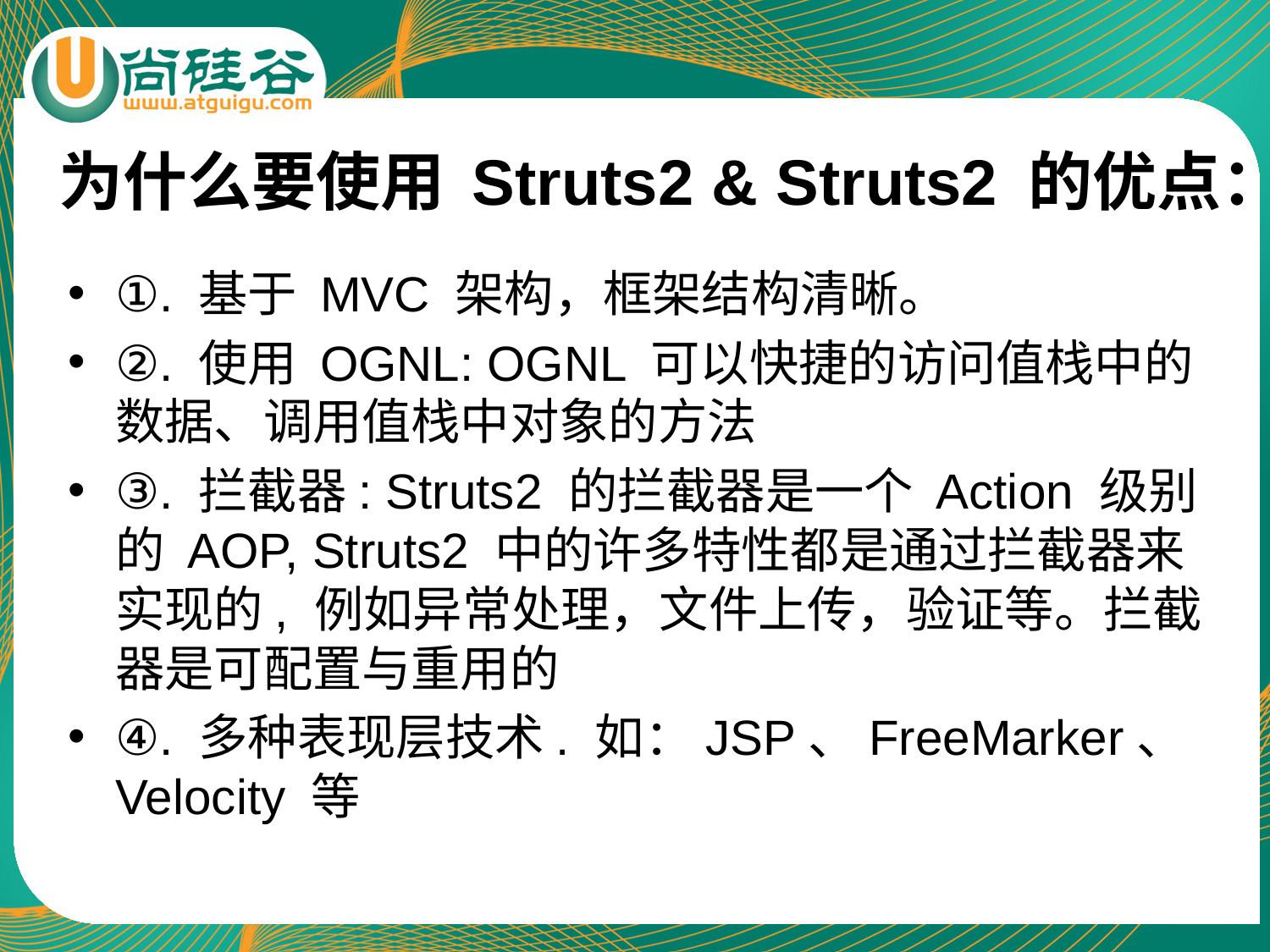

# 为什么要使用 Struts2 & Struts2 的优点：
①. 基于 MVC 架构，框架结构清晰。
②. 使用 OGNL: OGNL 可以快捷的访问值栈中的数据、调用值栈中对象的方法
③. 拦截器: Struts2 的拦截器是一个 Action 级别的 AOP, Struts2 中的许多特性都是通过拦截器来实现的, 例如异常处理，文件上传，验证等。拦截器是可配置与重用的
④. 多种表现层技术. 如：JSP、FreeMarker、Velocity 等